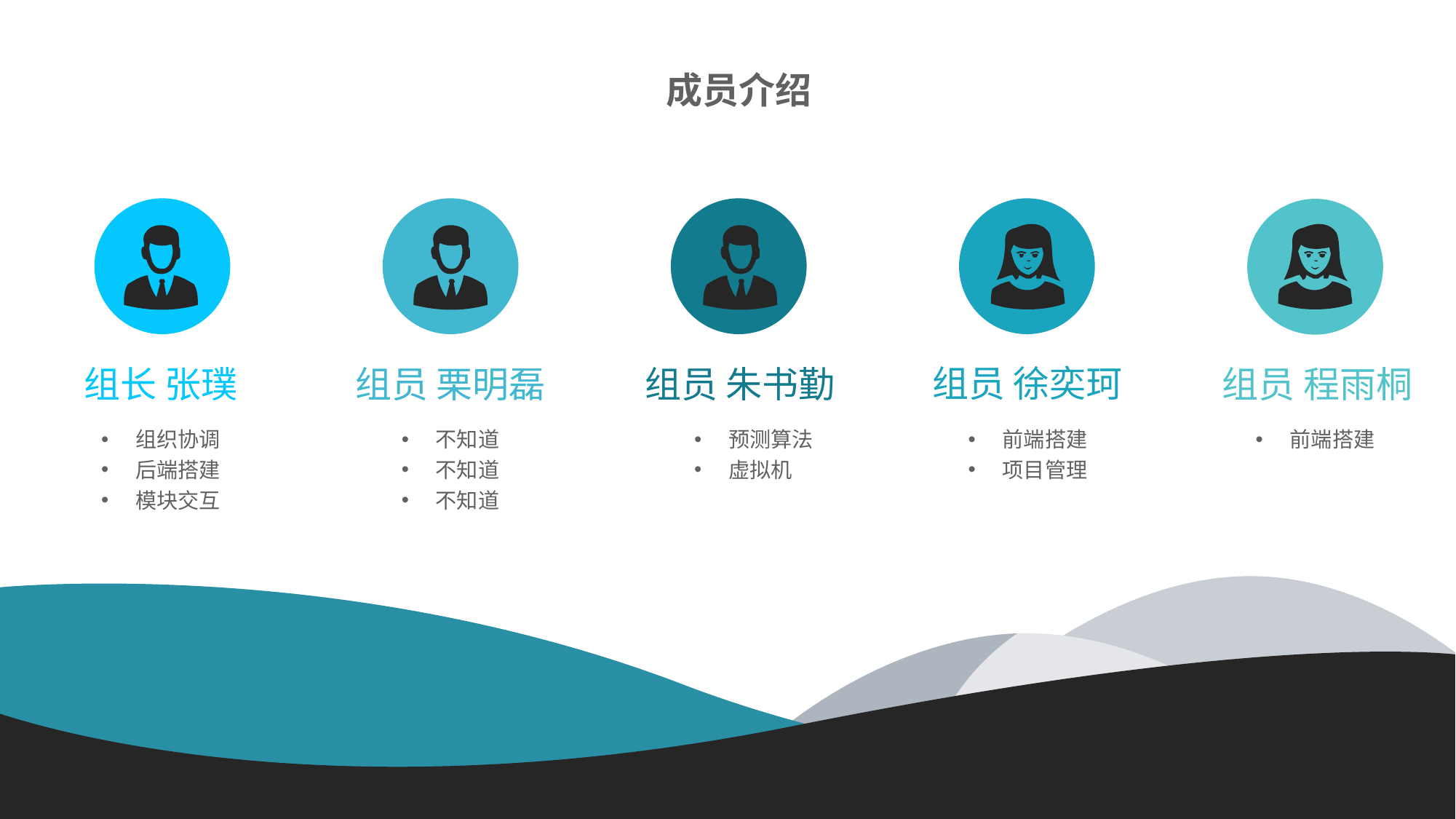

成员介绍

组员 徐奕珂
组长 张璞
组员 栗明磊
组员 朱书勤
组员 程雨桐
组织协调
后端搭建
模块交互
不知道
不知道
不知道
预测算法
虚拟机

前端搭建
项目管理

前端搭建

216